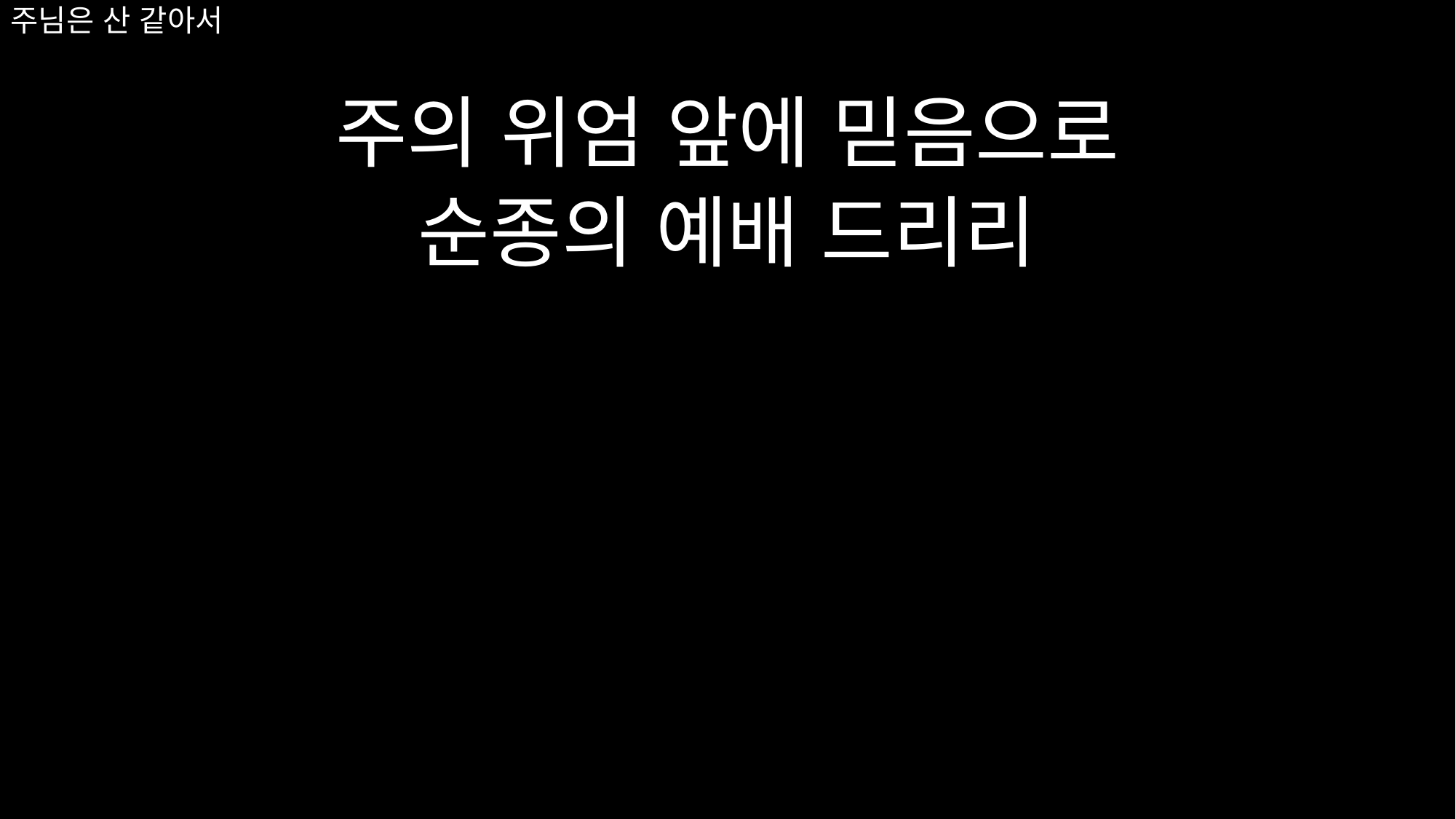

# 주님은 산 같아서
주의 위엄 앞에 믿음으로
순종의 예배 드리리